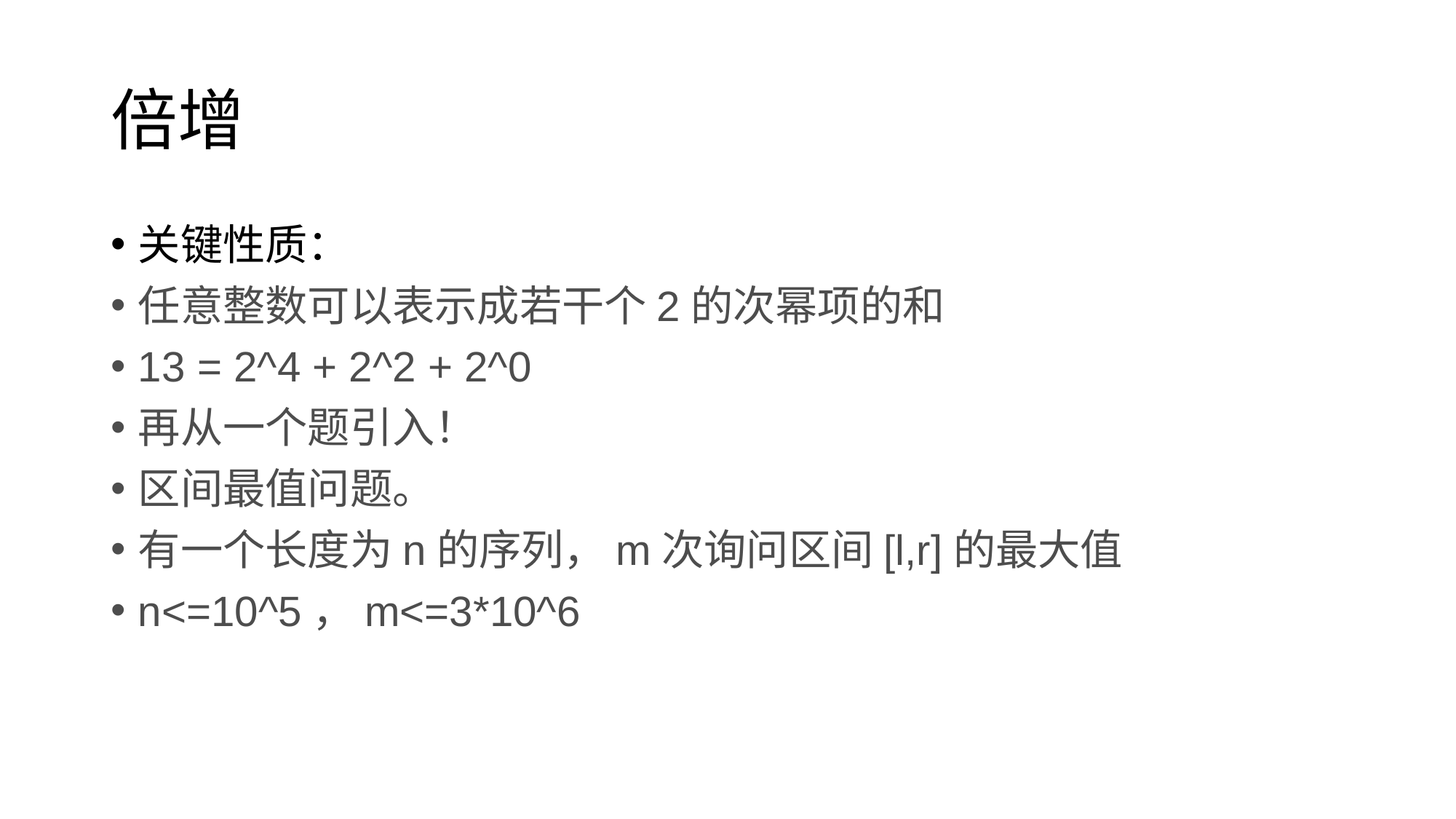

# 倍增
关键性质：
任意整数可以表示成若干个2的次幂项的和
13 = 2^4 + 2^2 + 2^0
再从一个题引入！
区间最值问题。
有一个长度为n的序列，m次询问区间[l,r]的最大值
n<=10^5，m<=3*10^6